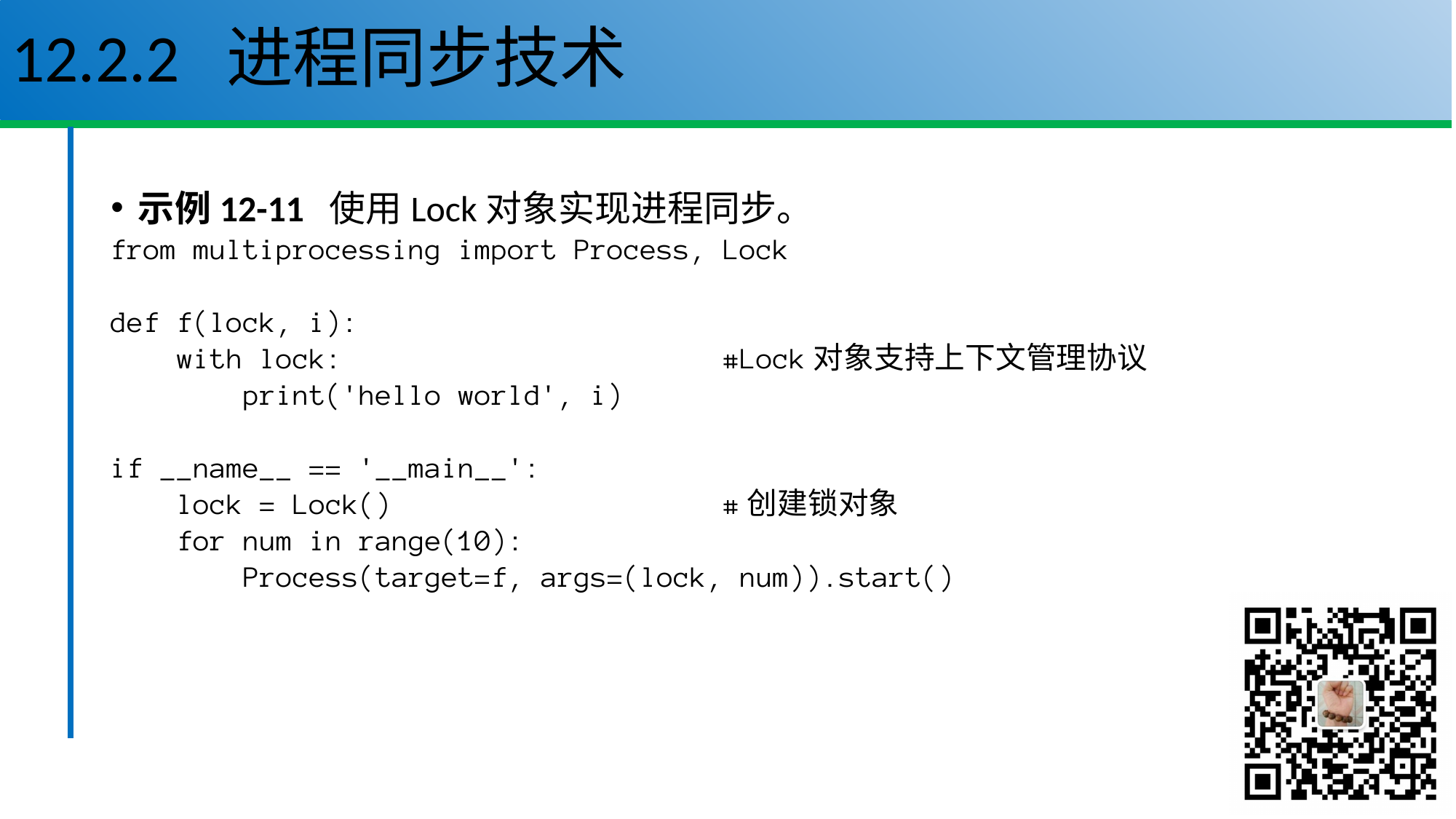

# 12.2.2  进程同步技术
示例12-11  使用Lock对象实现进程同步。
from multiprocessing import Process, Lock

def f(lock, i):
    with lock:                       #Lock对象支持上下文管理协议
        print('hello world', i)

if __name__ == '__main__':
    lock = Lock()                    #创建锁对象
    for num in range(10):
        Process(target=f, args=(lock, num)).start()